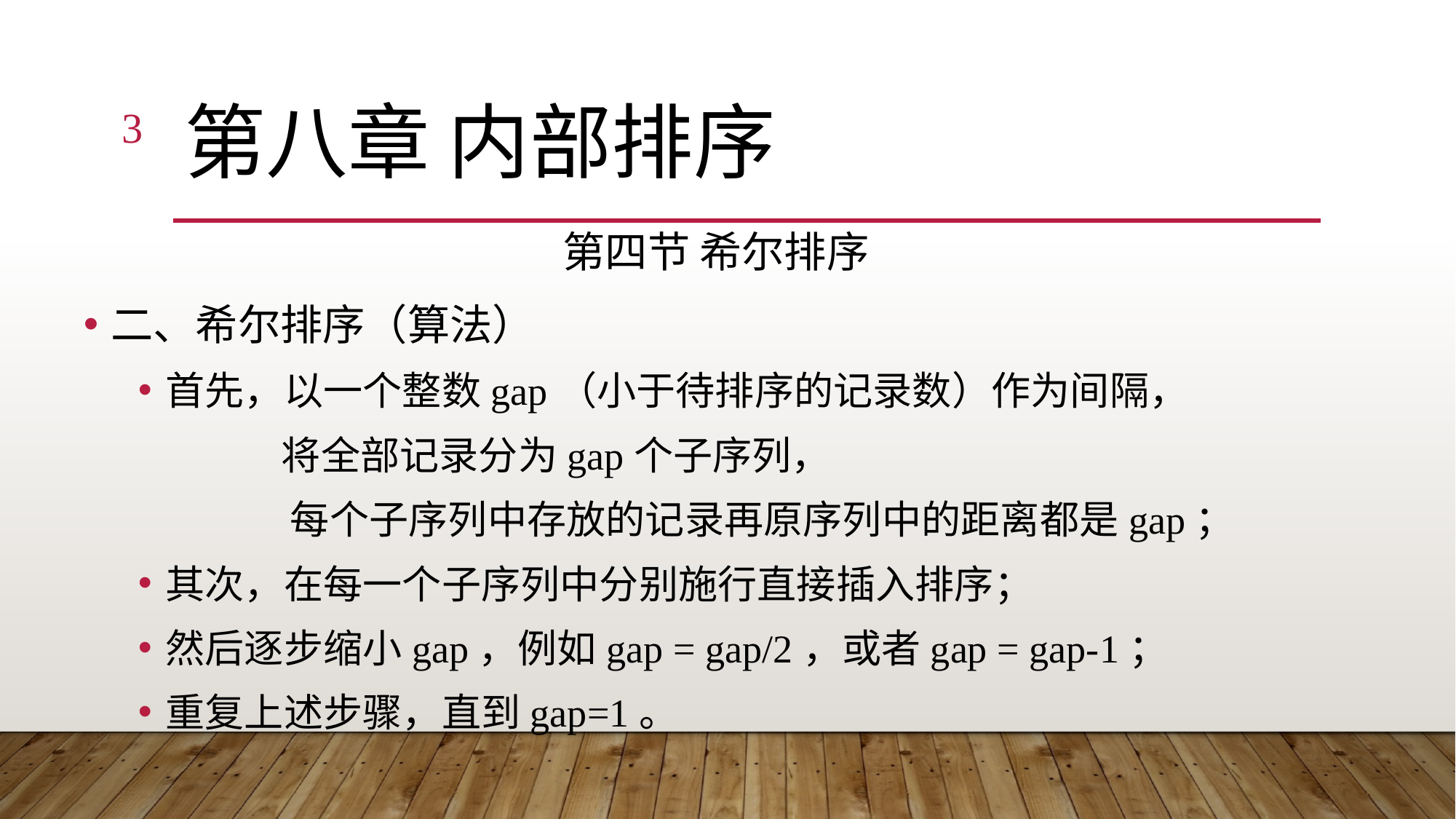

3
# 第八章 内部排序
第四节 希尔排序
二、希尔排序（算法）
首先，以一个整数gap（小于待排序的记录数）作为间隔，
               将全部记录分为gap个子序列，
                每个子序列中存放的记录再原序列中的距离都是gap；
其次，在每一个子序列中分别施行直接插入排序；
然后逐步缩小gap，例如gap = gap/2，或者gap = gap-1；
重复上述步骤，直到gap=1。